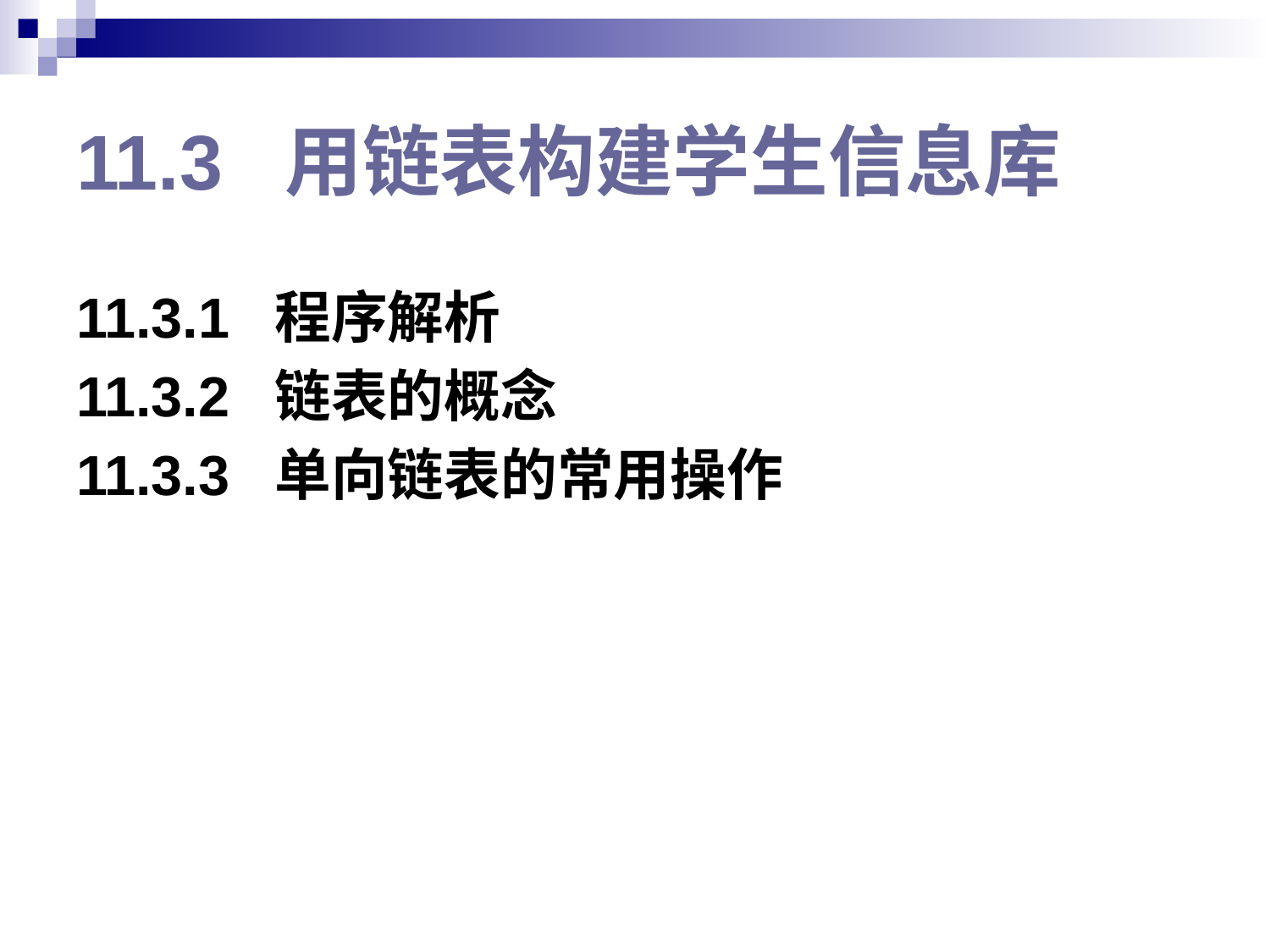

# 11.3  用链表构建学生信息库
11.3.1  程序解析
11.3.2  链表的概念
11.3.3  单向链表的常用操作